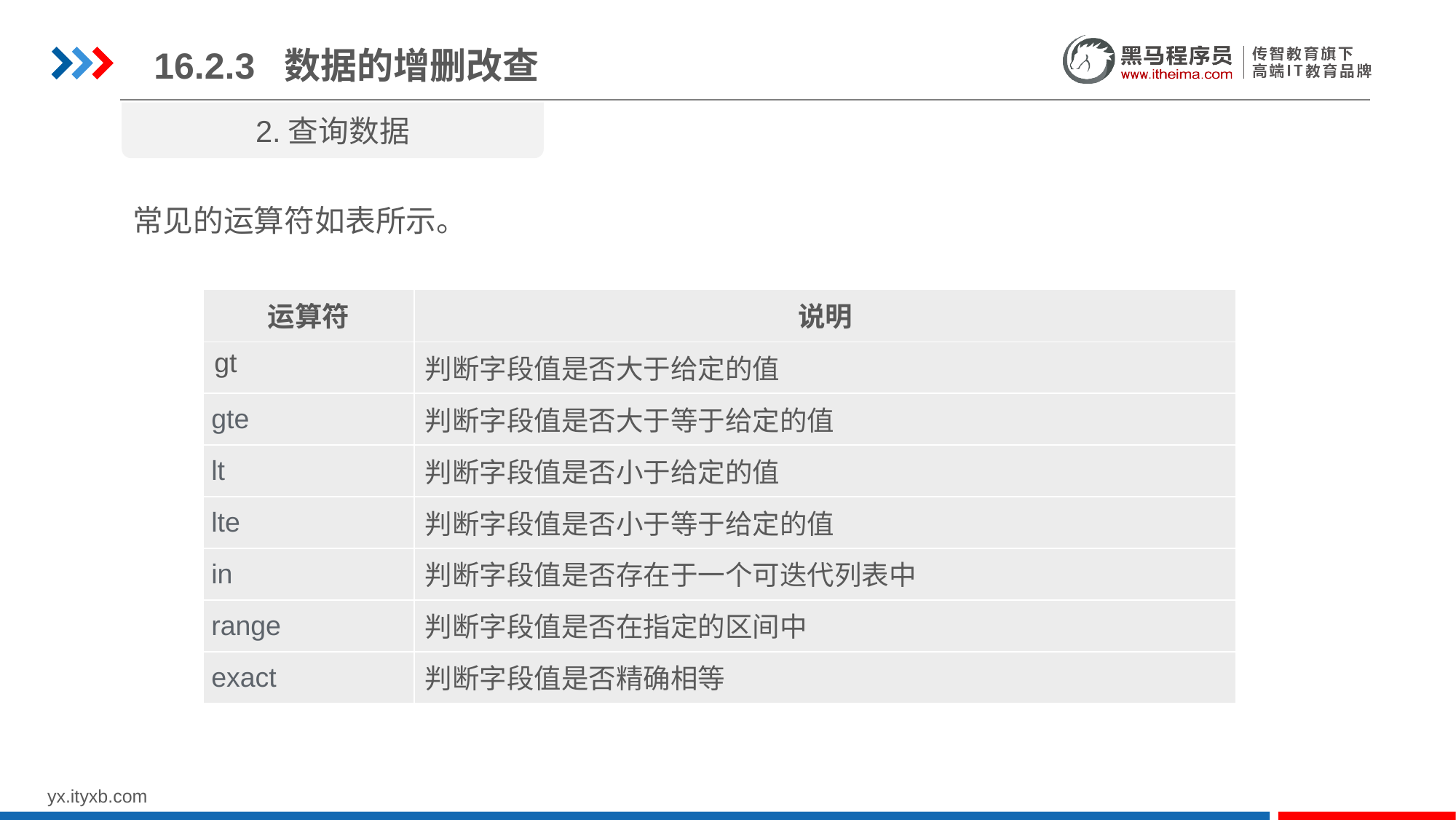

16.2.3  数据的增删改查

2.查询数据
常见的运算符如表所示。
| 运算符 | 说明 |
| --- | --- |
| gt | 判断字段值是否大于给定的值 |
| gte | 判断字段值是否大于等于给定的值 |
| lt | 判断字段值是否小于给定的值 |
| lte | 判断字段值是否小于等于给定的值 |
| in | 判断字段值是否存在于一个可迭代列表中 |
| range | 判断字段值是否在指定的区间中 |
| exact | 判断字段值是否精确相等 |